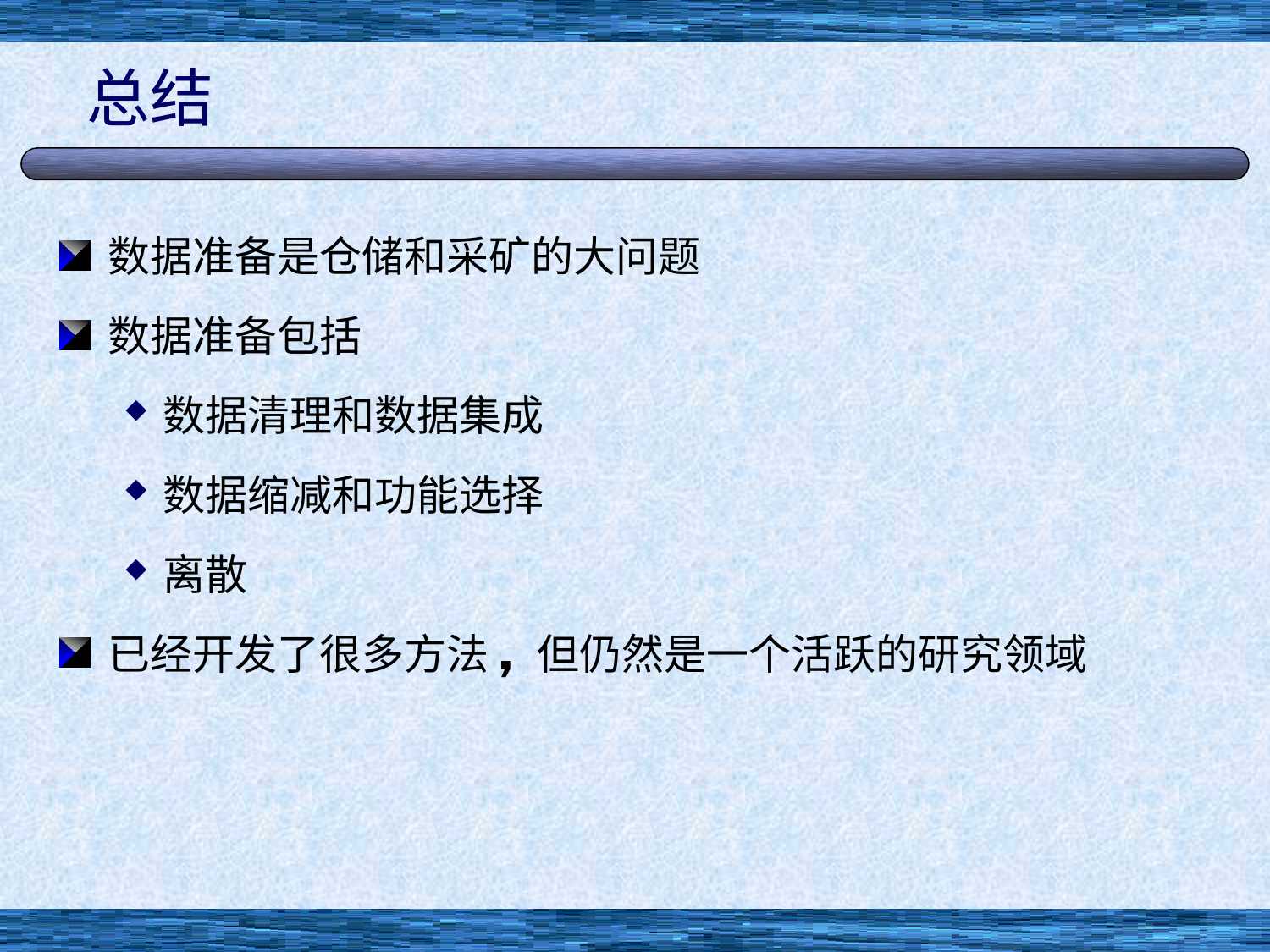

# 总结
数据准备是仓储和采矿的大问题
数据准备包括
数据清理和数据集成
数据缩减和功能选择
离散
已经开发了很多方法, 但仍然是一个活跃的研究领域